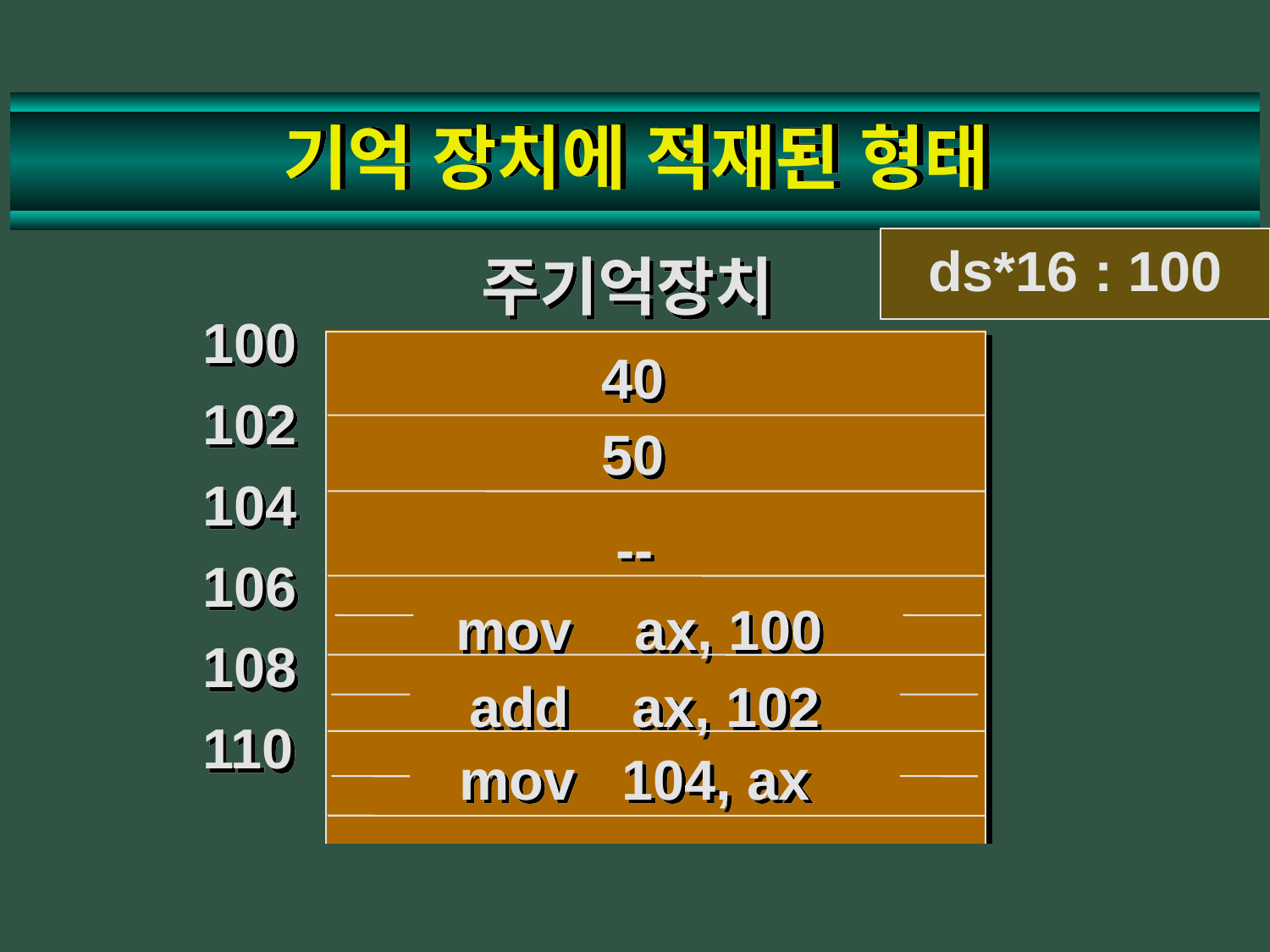

# 기억 장치에 적재된 형태
ds*16 : 100
주기억장치
100
102
104
106
108
110

40
50

--

mov    ax, 100

add    ax, 102

mov   104, ax